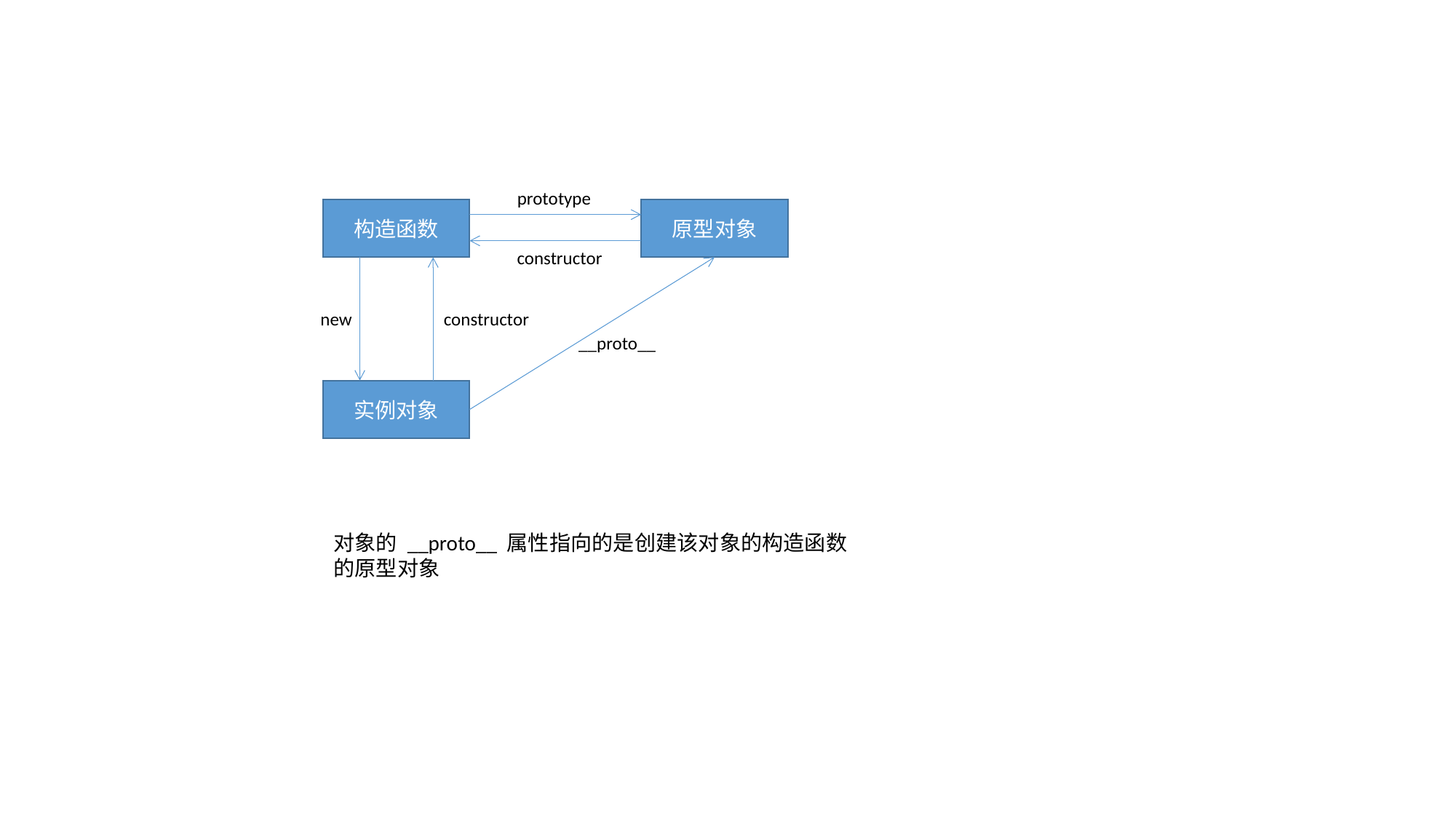

prototype
构造函数
原型对象
constructor
new
constructor
__proto__
实例对象
对象的 __proto__ 属性指向的是创建该对象的构造函数的原型对象